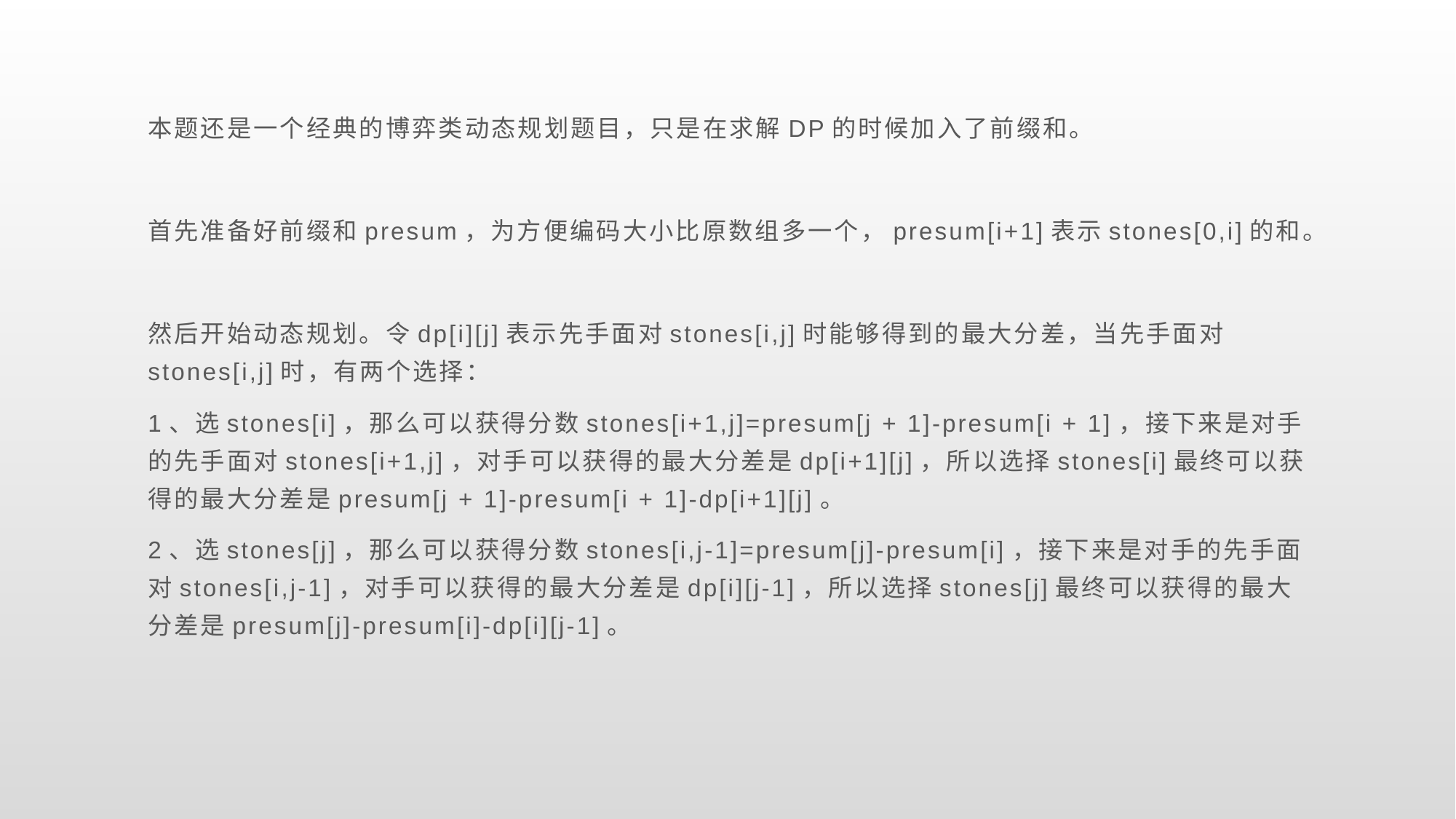

本题还是一个经典的博弈类动态规划题目，只是在求解DP的时候加入了前缀和。

首先准备好前缀和presum，为方便编码大小比原数组多一个，presum[i+1]表示stones[0,i]的和。

然后开始动态规划。令dp[i][j]表示先手面对stones[i,j]时能够得到的最大分差，当先手面对stones[i,j]时，有两个选择：
1、选stones[i]，那么可以获得分数stones[i+1,j]=presum[j + 1]-presum[i + 1]，接下来是对手的先手面对stones[i+1,j]，对手可以获得的最大分差是dp[i+1][j]，所以选择stones[i]最终可以获得的最大分差是presum[j + 1]-presum[i + 1]-dp[i+1][j]。
2、选stones[j]，那么可以获得分数stones[i,j-1]=presum[j]-presum[i]，接下来是对手的先手面对stones[i,j-1]，对手可以获得的最大分差是dp[i][j-1]，所以选择stones[j]最终可以获得的最大分差是presum[j]-presum[i]-dp[i][j-1]。